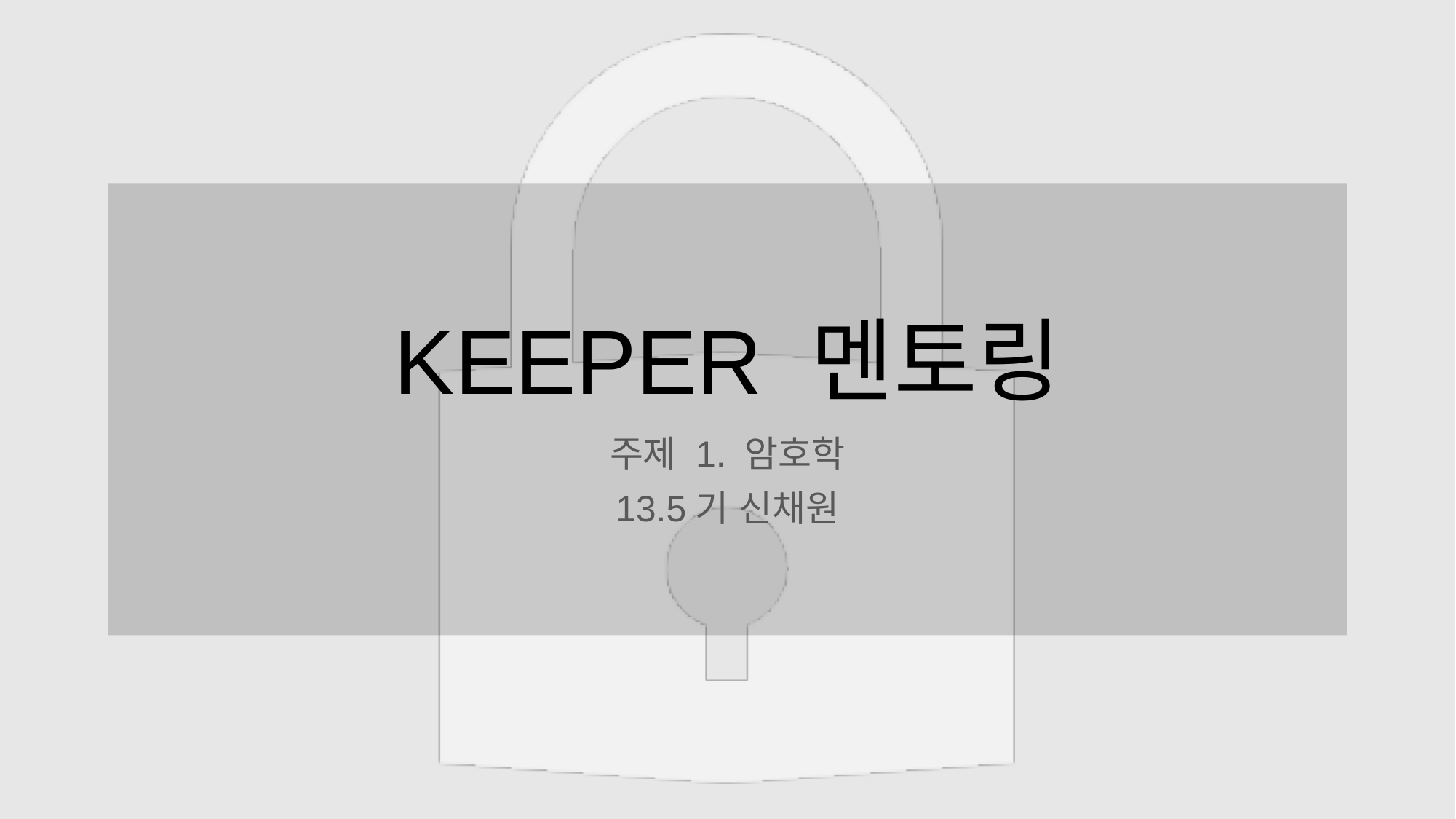

# KEEPER 멘토링
주제 1. 암호학
13.5기 신채원